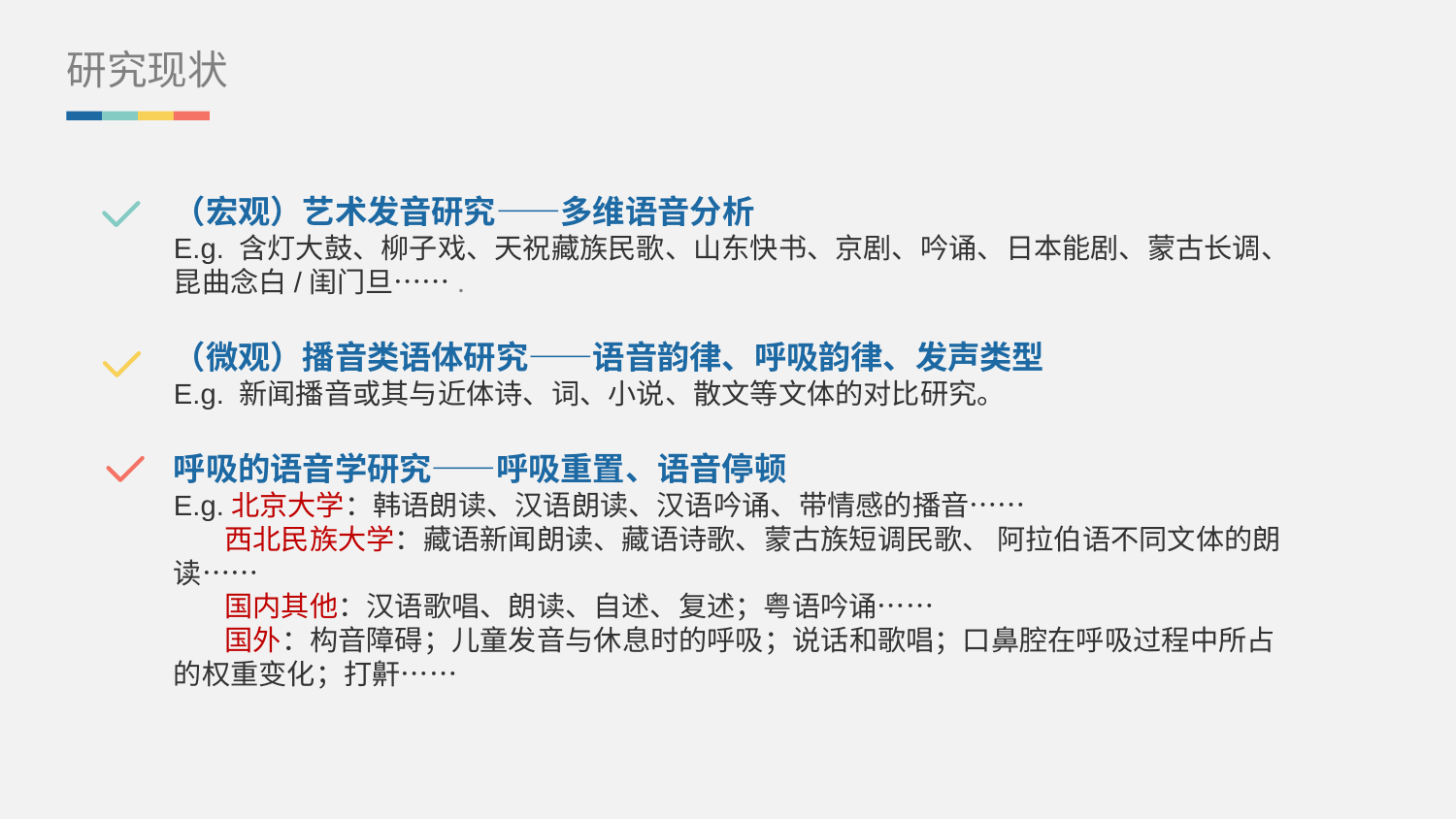

研究现状

（宏观）艺术发音研究——多维语音分析
E.g. 含灯大鼓、柳子戏、天祝藏族民歌、山东快书、京剧、吟诵、日本能剧、蒙古长调、昆曲念白/闺门旦…….

（微观）播音类语体研究——语音韵律、呼吸韵律、发声类型
E.g. 新闻播音或其与近体诗、词、小说、散文等文体的对比研究。

呼吸的语音学研究——呼吸重置、语音停顿
E.g.北京大学：韩语朗读、汉语朗读、汉语吟诵、带情感的播音……
       西北民族大学：藏语新闻朗读、藏语诗歌、蒙古族短调民歌、 阿拉伯语不同文体的朗读……
       国内其他：汉语歌唱、朗读、自述、复述；粤语吟诵……
       国外：构音障碍；儿童发音与休息时的呼吸；说话和歌唱；口鼻腔在呼吸过程中所占的权重变化；打鼾……